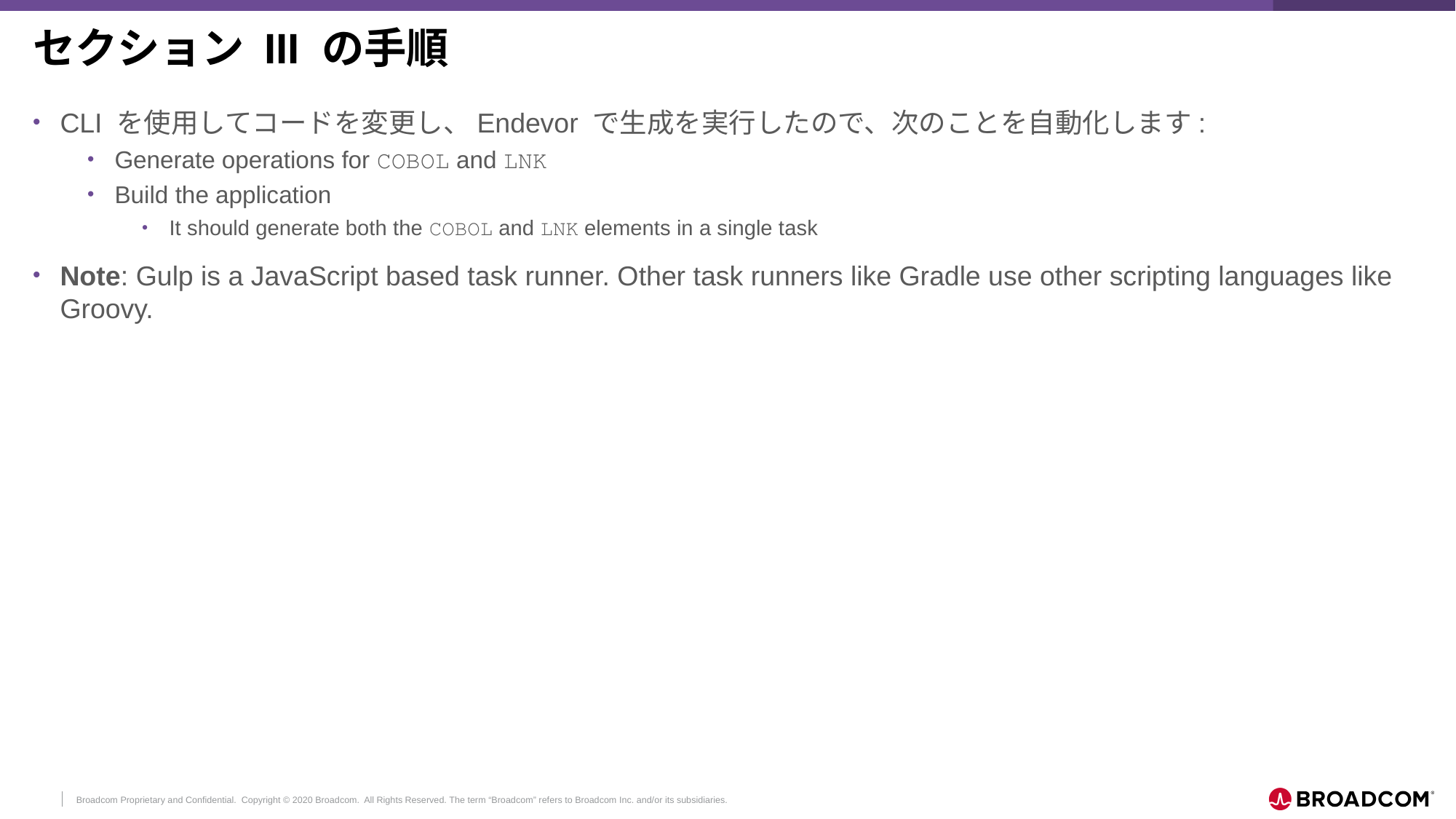

# セクション III の手順
CLI を使用してコードを変更し、Endevor で生成を実行したので、次のことを自動化します:
Generate operations for COBOL and LNK
Build the application
It should generate both the COBOL and LNK elements in a single task
Note: Gulp is a JavaScript based task runner. Other task runners like Gradle use other scripting languages like Groovy.